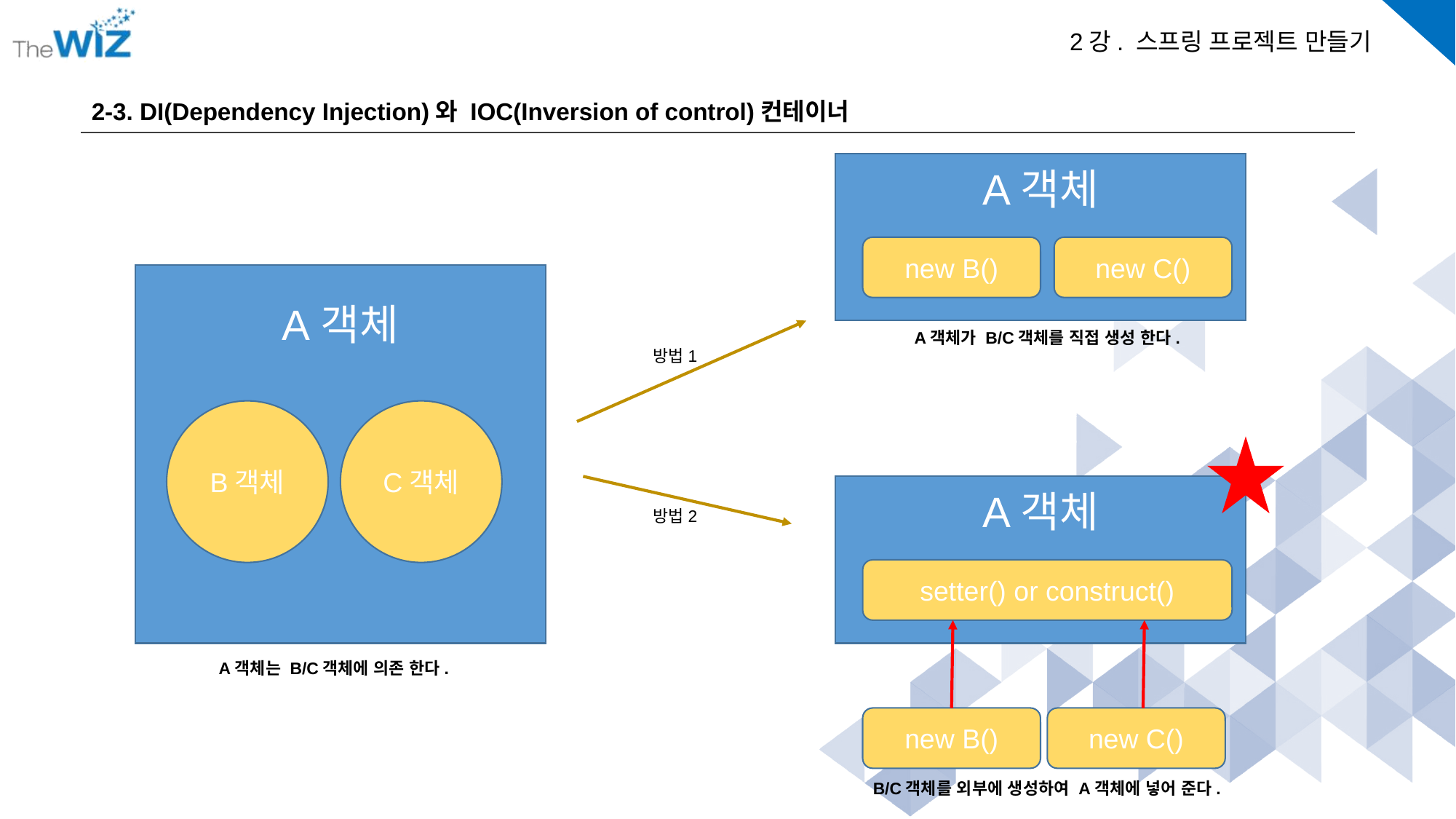

2-3. DI(Dependency Injection)와 IOC(Inversion of control)컨테이너
A객체

new B()
new C()
A객체

A객체가 B/C객체를 직접 생성 한다.
방법1
B객체
C객체

A객체

방법2
setter() or construct()
A객체는 B/C객체에 의존 한다.
new B()
new C()
B/C객체를 외부에 생성하여 A객체에 넣어 준다.